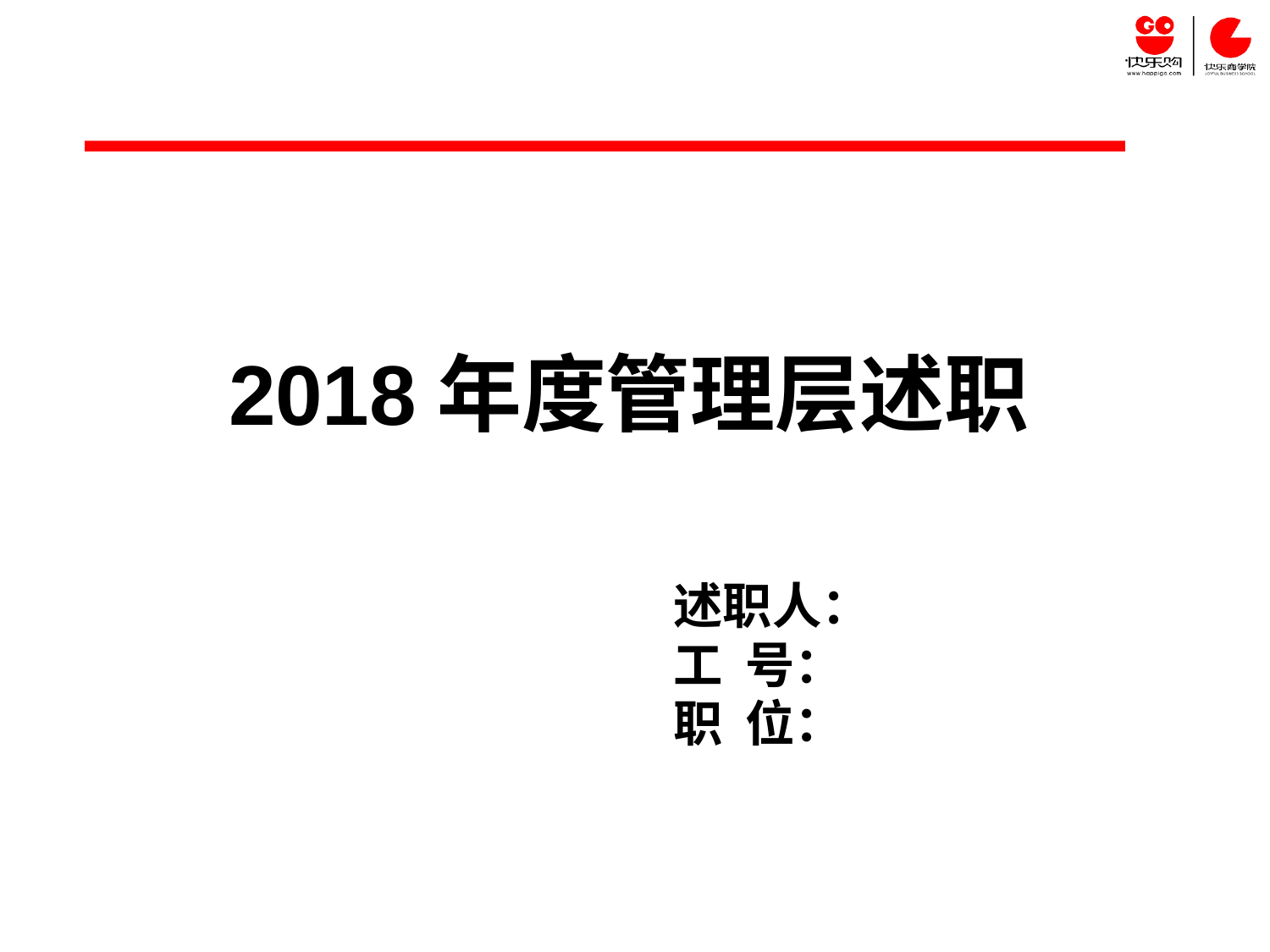

# 2018年度管理层述职
述职人：
工  号：
职  位：